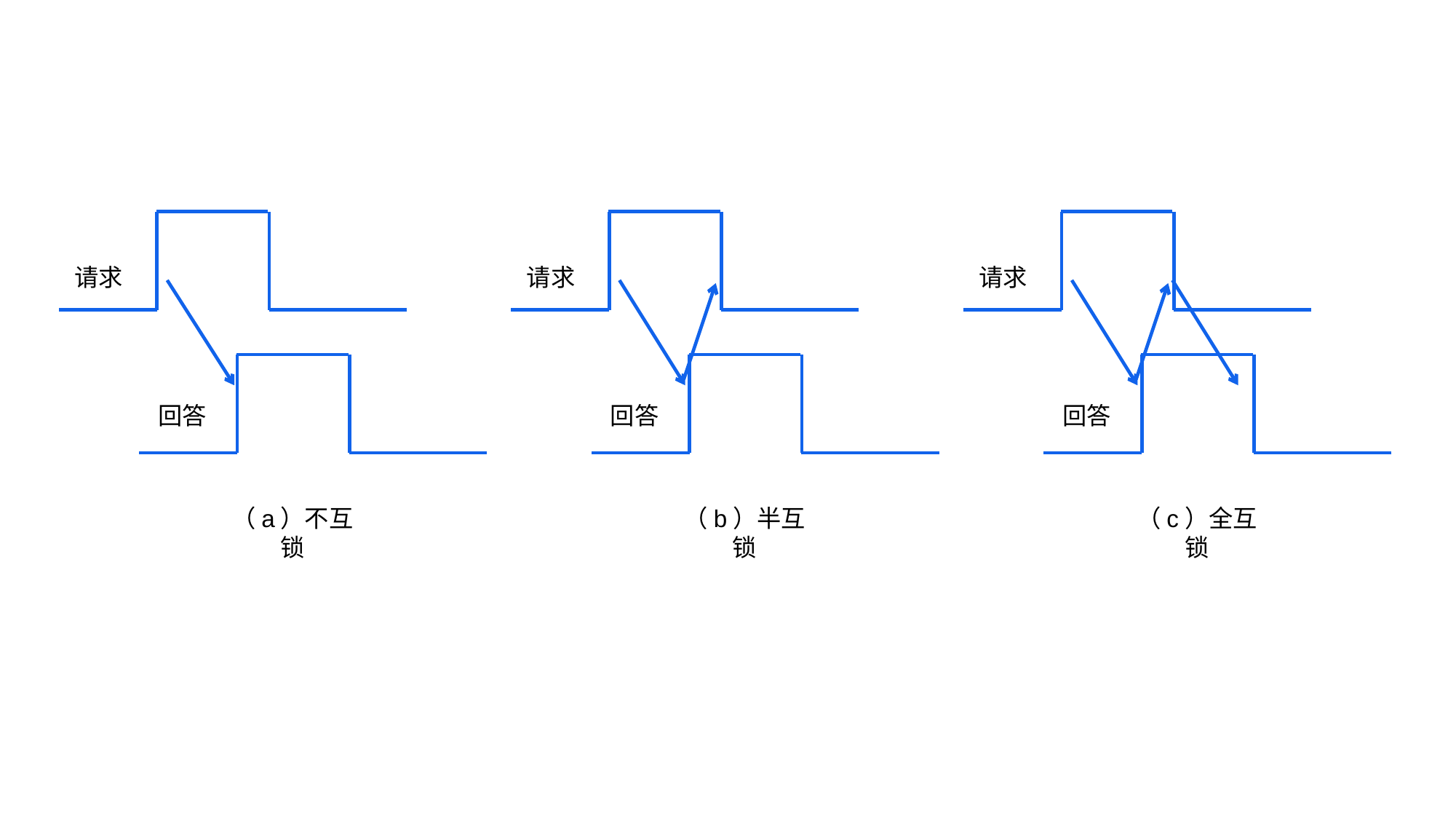

请求
请求
请求
回答
回答
回答
（a）不互锁
（b）半互锁
（c）全互锁